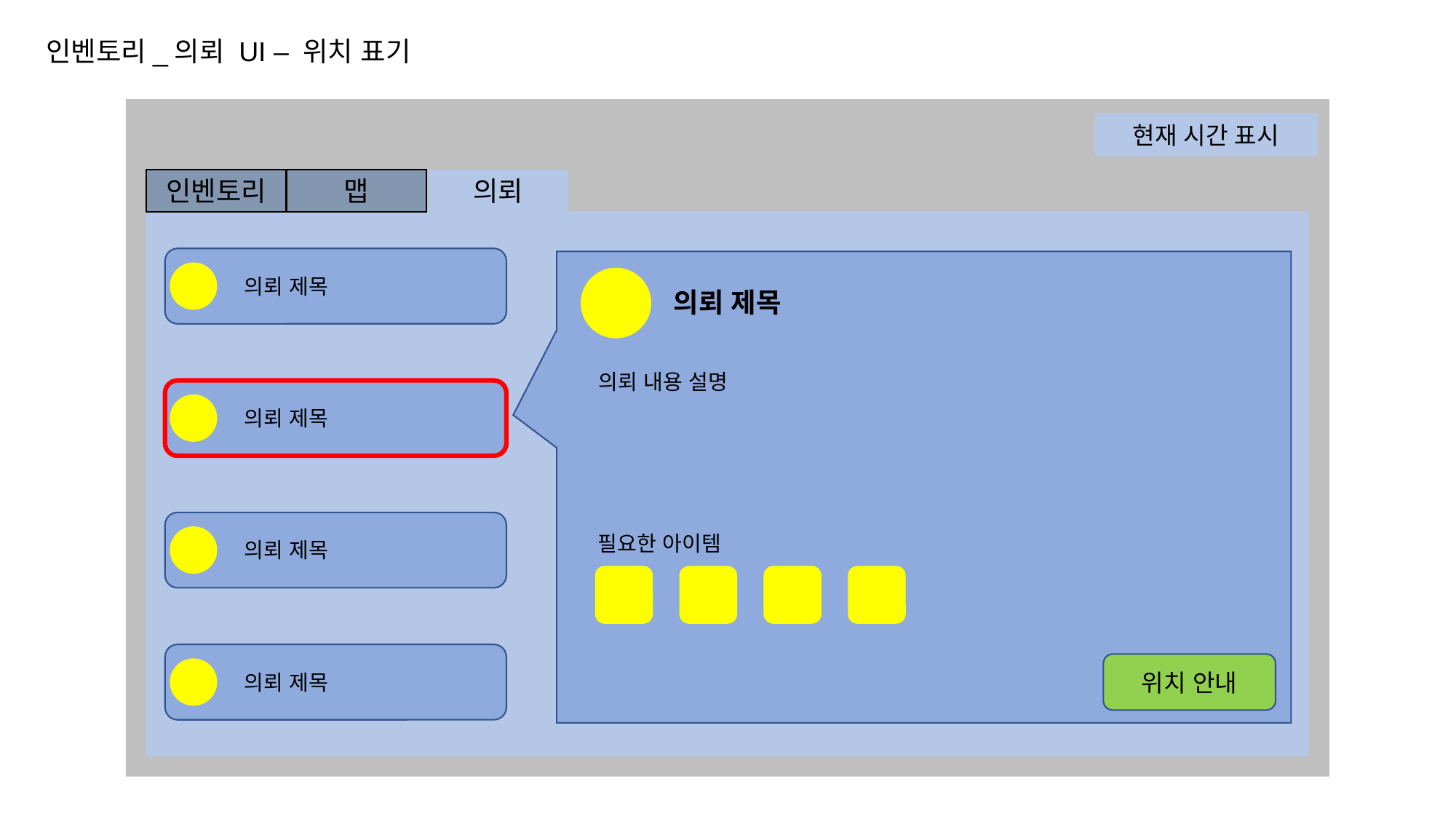

인벤토리_의뢰 UI – 위치 표기

현재 시간 표시
인벤토리
맵
의뢰

의뢰 제목

의뢰 제목
의뢰 내용 설명

의뢰 제목

의뢰 제목
필요한 아이템

의뢰 제목
위치 안내